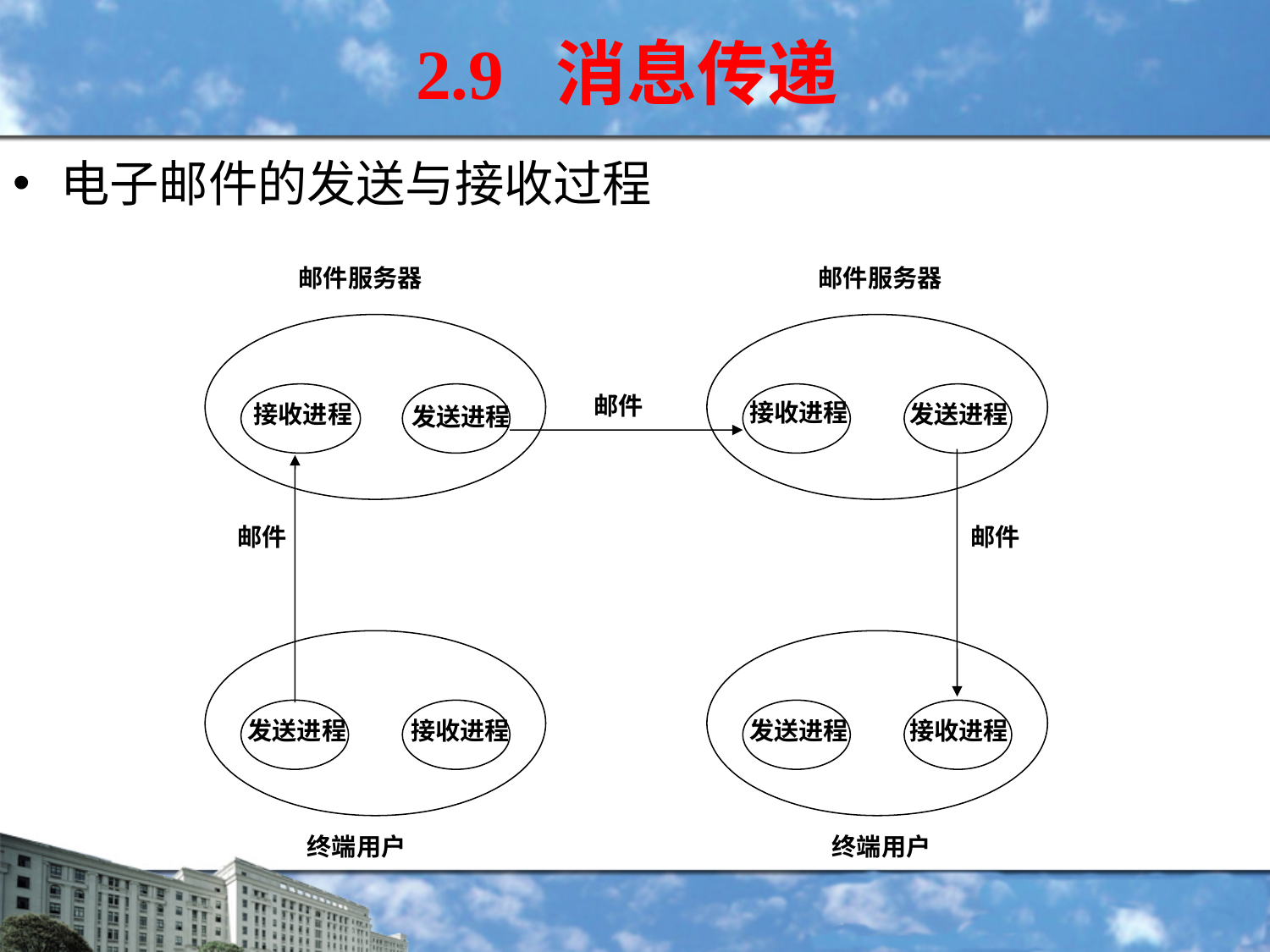

2.9  消息传递
电子邮件的发送与接收过程
邮件服务器
邮件服务器

邮件

接收进程

接收进程

发送进程

发送进程

邮件
邮件

发送进程

接收进程

发送进程

接收进程

终端用户
终端用户